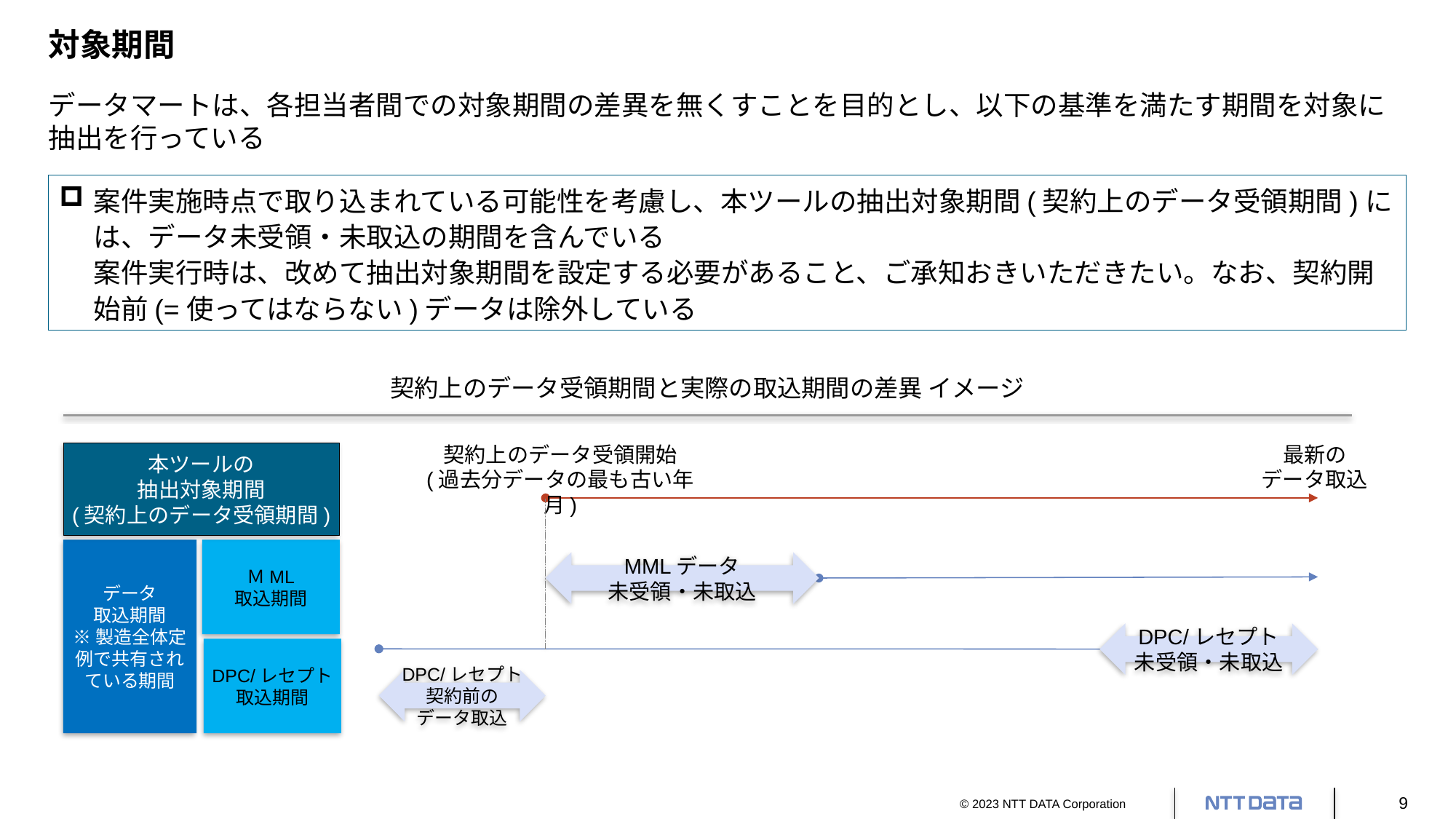

# 対象期間
データマートは、各担当者間での対象期間の差異を無くすことを目的とし、以下の基準を満たす期間を対象に抽出を行っている
案件実施時点で取り込まれている可能性を考慮し、本ツールの抽出対象期間(契約上のデータ受領期間)には、データ未受領・未取込の期間を含んでいる
案件実行時は、改めて抽出対象期間を設定する必要があること、ご承知おきいただきたい。なお、契約開始前(=使ってはならない)データは除外している
契約上のデータ受領期間と実際の取込期間の差異 イメージ
契約上のデータ受領開始
(過去分データの最も古い年月)
最新の
データ取込
本ツールの
抽出対象期間
(契約上のデータ受領期間)
データ
取込期間
※製造全体定例で共有されている期間
ＭML
取込期間
MMLデータ
未受領・未取込
DPC/レセプト
未受領・未取込
DPC/レセプト
取込期間
DPC/レセプト
契約前の
データ取込